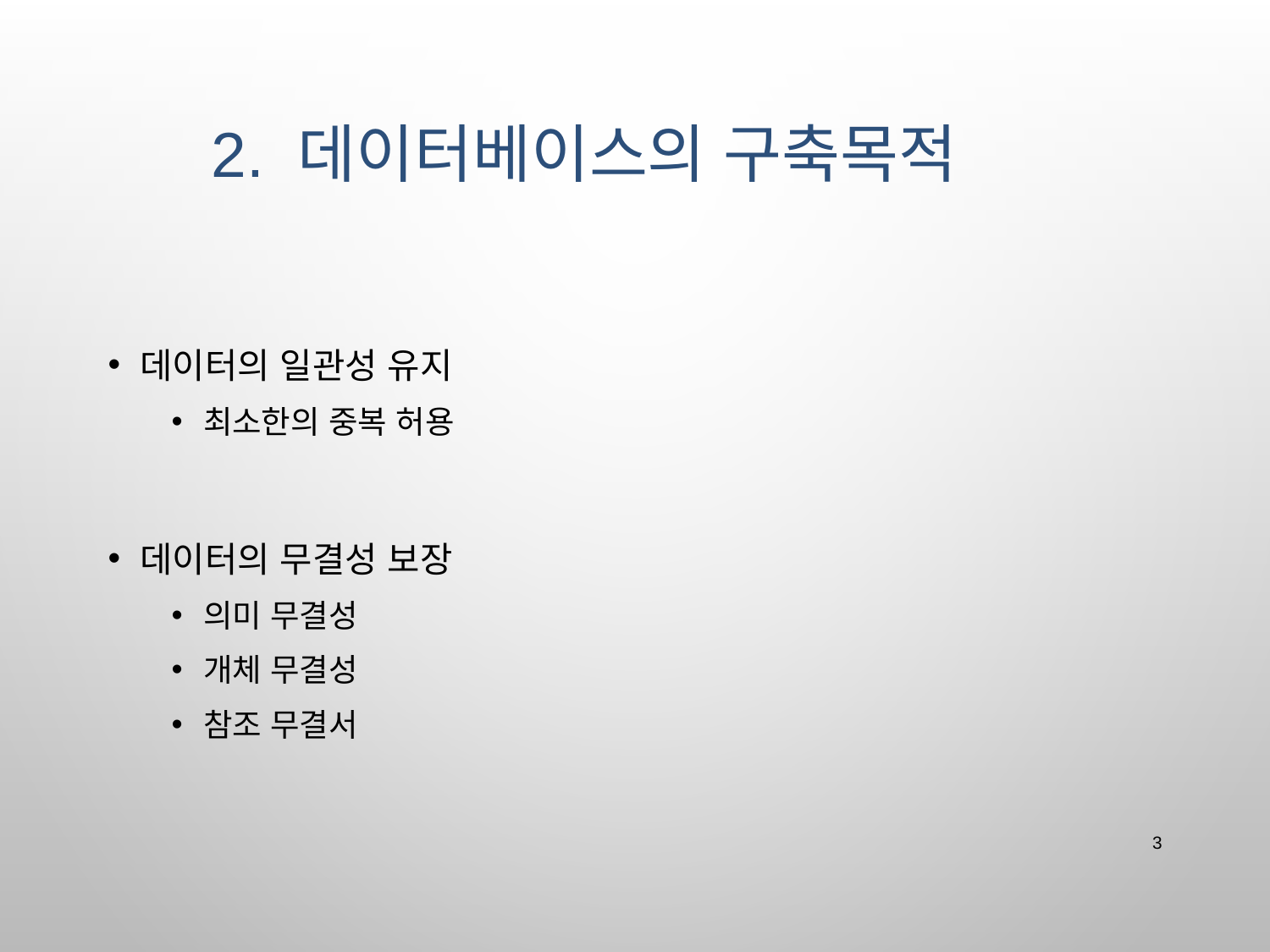

# 2. 데이터베이스의 구축목적
데이터의 일관성 유지
최소한의 중복 허용

데이터의 무결성 보장
의미 무결성
개체 무결성
참조 무결서
3